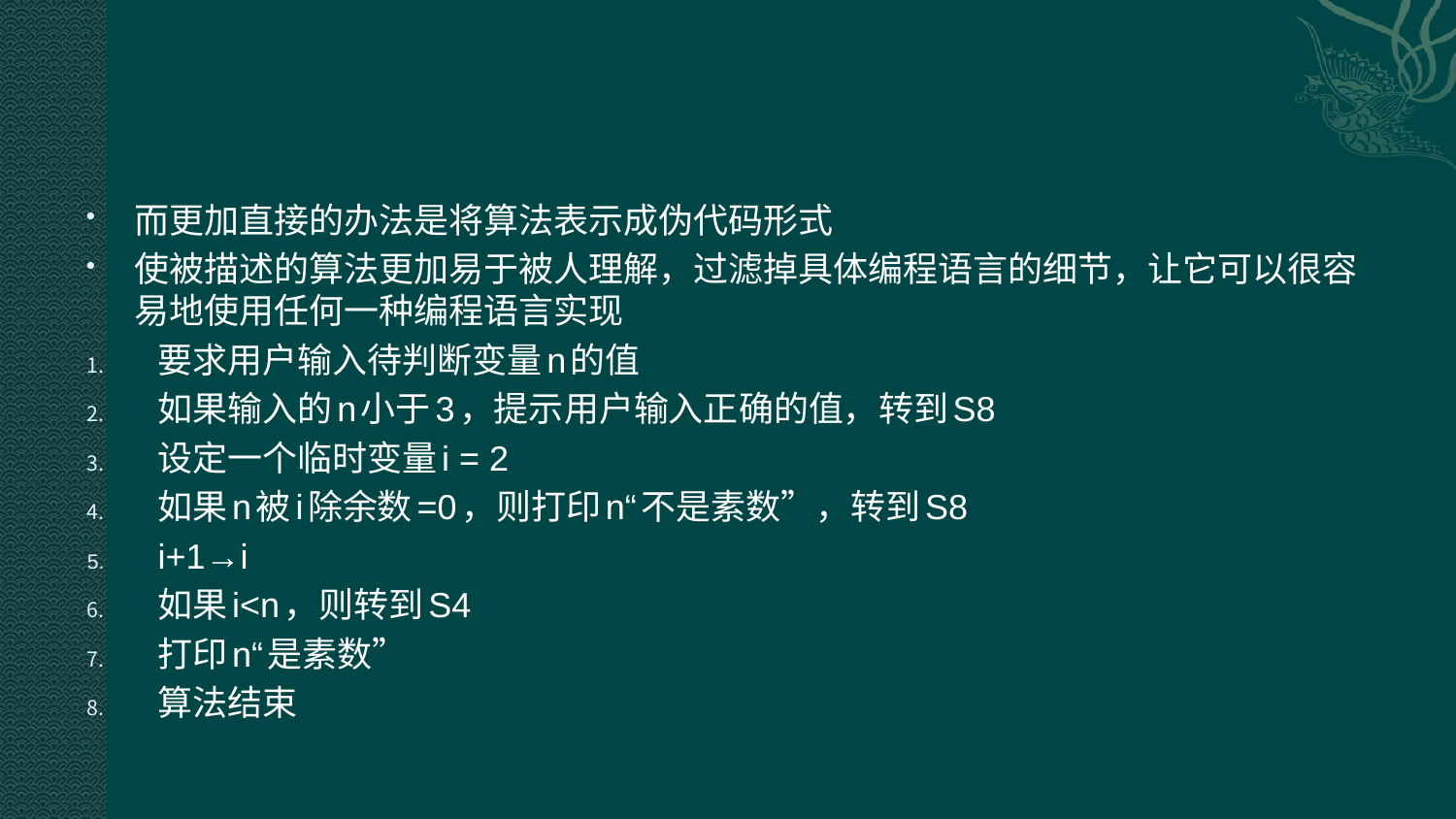

#
而更加直接的办法是将算法表示成伪代码形式
使被描述的算法更加易于被人理解，过滤掉具体编程语言的细节，让它可以很容易地使用任何一种编程语言实现
要求用户输入待判断变量n的值
如果输入的n小于3，提示用户输入正确的值，转到S8
设定一个临时变量i = 2
如果n被i除余数=0，则打印n“不是素数”，转到S8
i+1→i
如果i<n，则转到S4
打印n“是素数”
算法结束